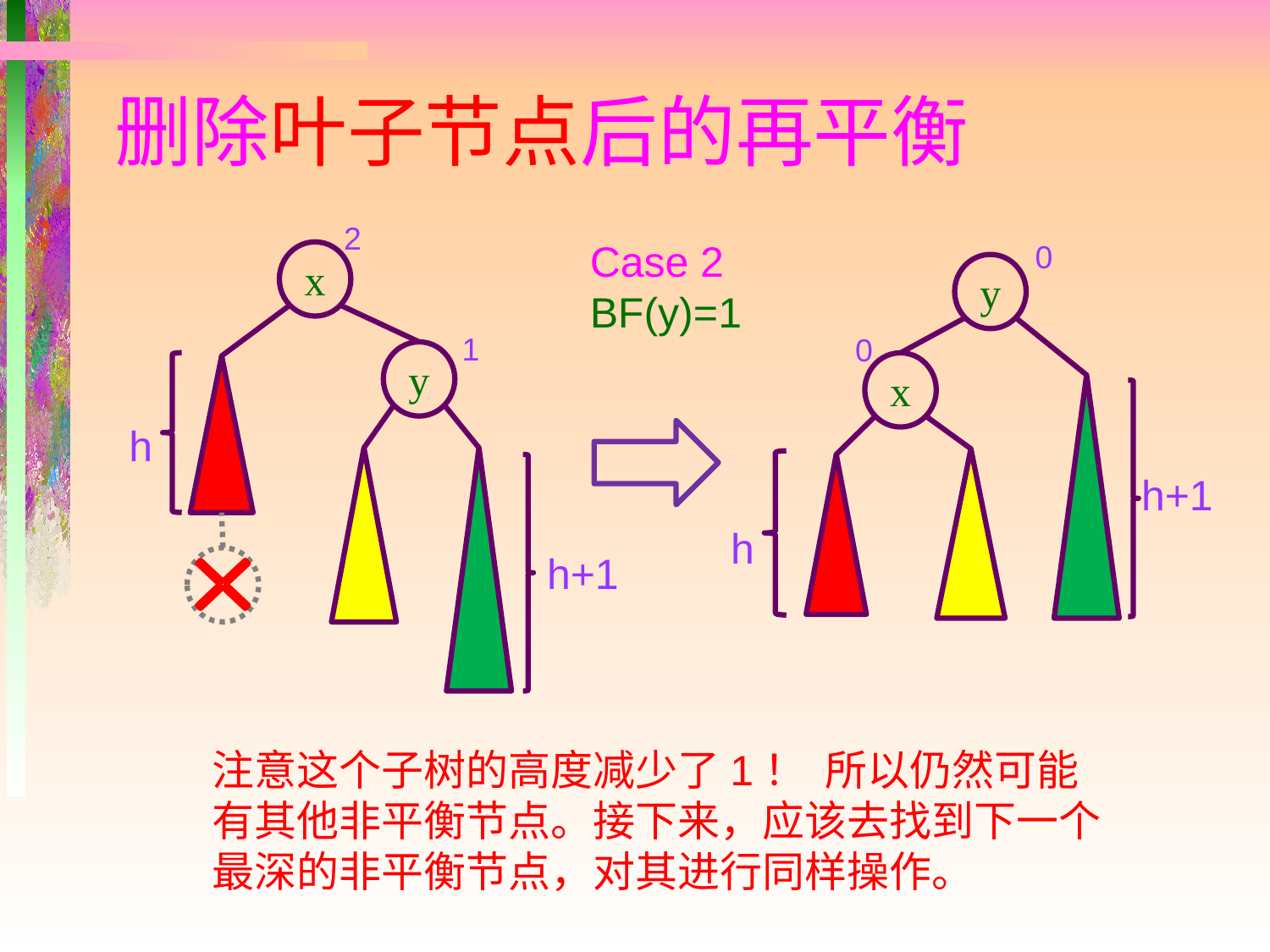

# 删除叶子节点后的再平衡
2
Case 2
BF(y)=1
0
y
0
x

h+1
h
x
1
y

h

h+1

注意这个子树的高度减少了1！  所以仍然可能有其他非平衡节点。接下来，应该去找到下一个最深的非平衡节点，对其进行同样操作。